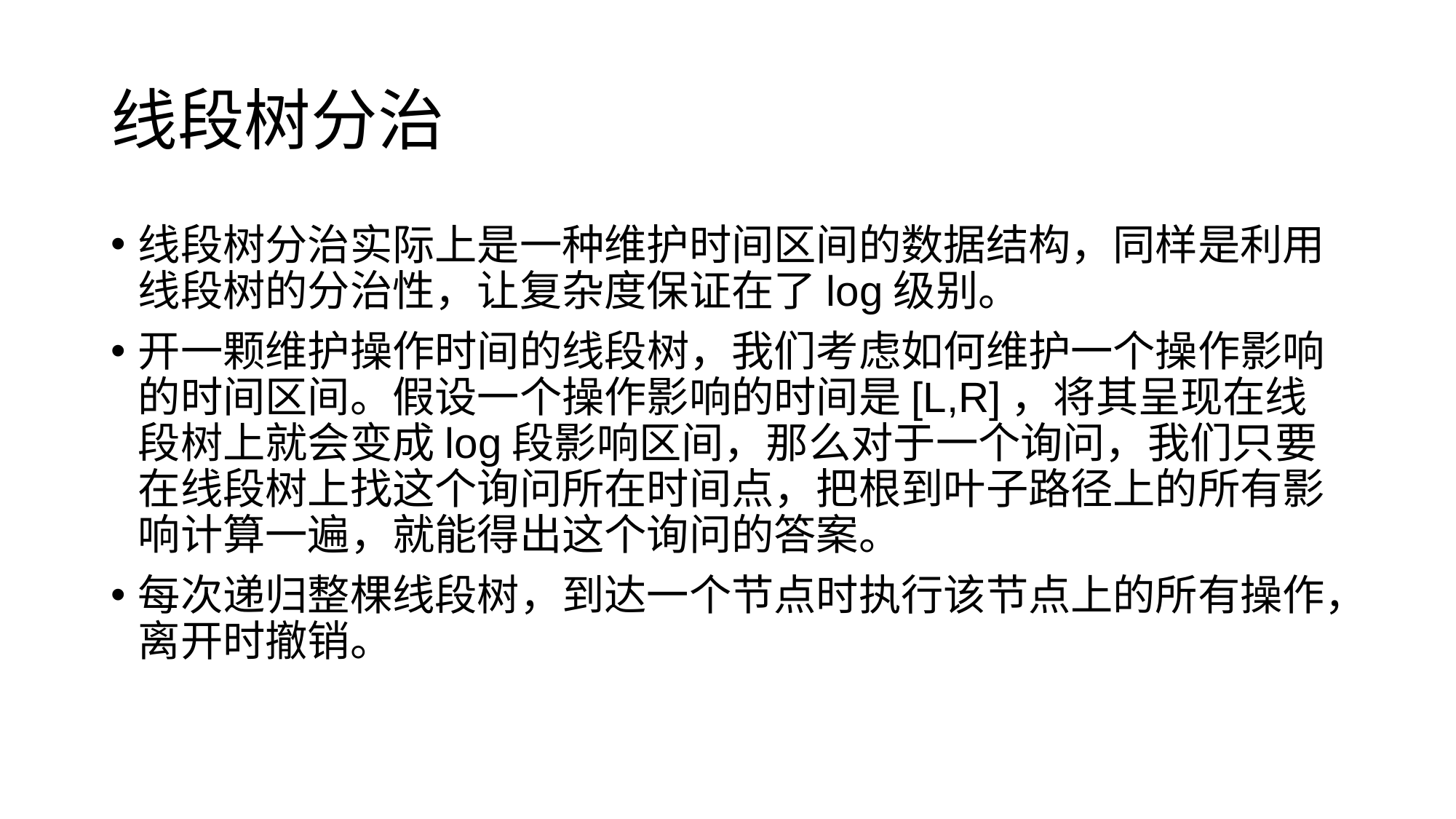

# 线段树分治
线段树分治实际上是一种维护时间区间的数据结构，同样是利用线段树的分治性，让复杂度保证在了log级别。
开一颗维护操作时间的线段树，我们考虑如何维护一个操作影响的时间区间。假设一个操作影响的时间是[L,R]，将其呈现在线段树上就会变成log段影响区间，那么对于一个询问，我们只要在线段树上找这个询问所在时间点，把根到叶子路径上的所有影响计算一遍，就能得出这个询问的答案。
每次递归整棵线段树，到达一个节点时执行该节点上的所有操作，离开时撤销。